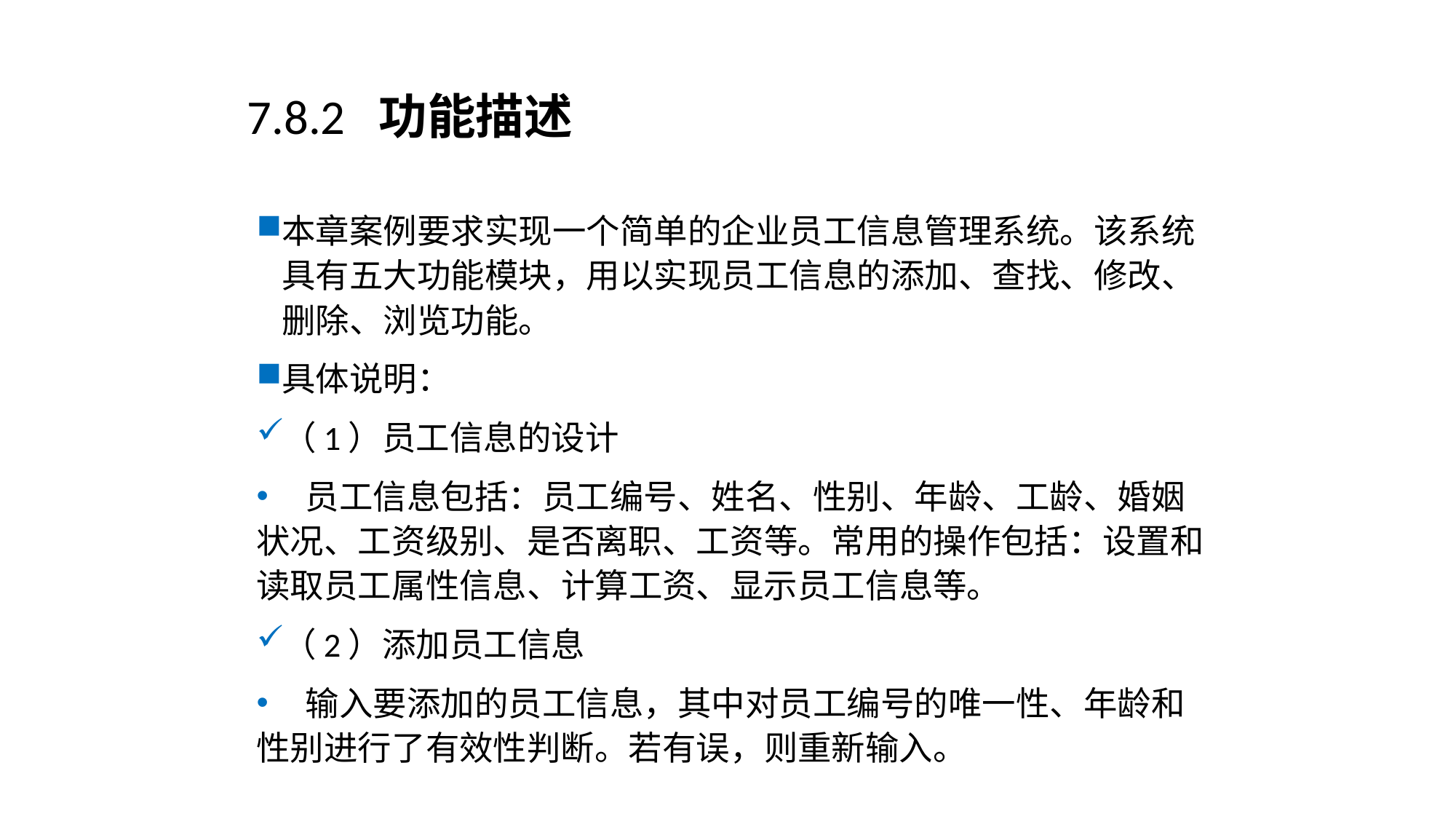

# 7.8.2  功能描述
本章案例要求实现一个简单的企业员工信息管理系统。该系统具有五大功能模块，用以实现员工信息的添加、查找、修改、删除、浏览功能。
具体说明：
（1）员工信息的设计
    员工信息包括：员工编号、姓名、性别、年龄、工龄、婚姻状况、工资级别、是否离职、工资等。常用的操作包括：设置和读取员工属性信息、计算工资、显示员工信息等。
（2）添加员工信息
    输入要添加的员工信息，其中对员工编号的唯一性、年龄和性别进行了有效性判断。若有误，则重新输入。